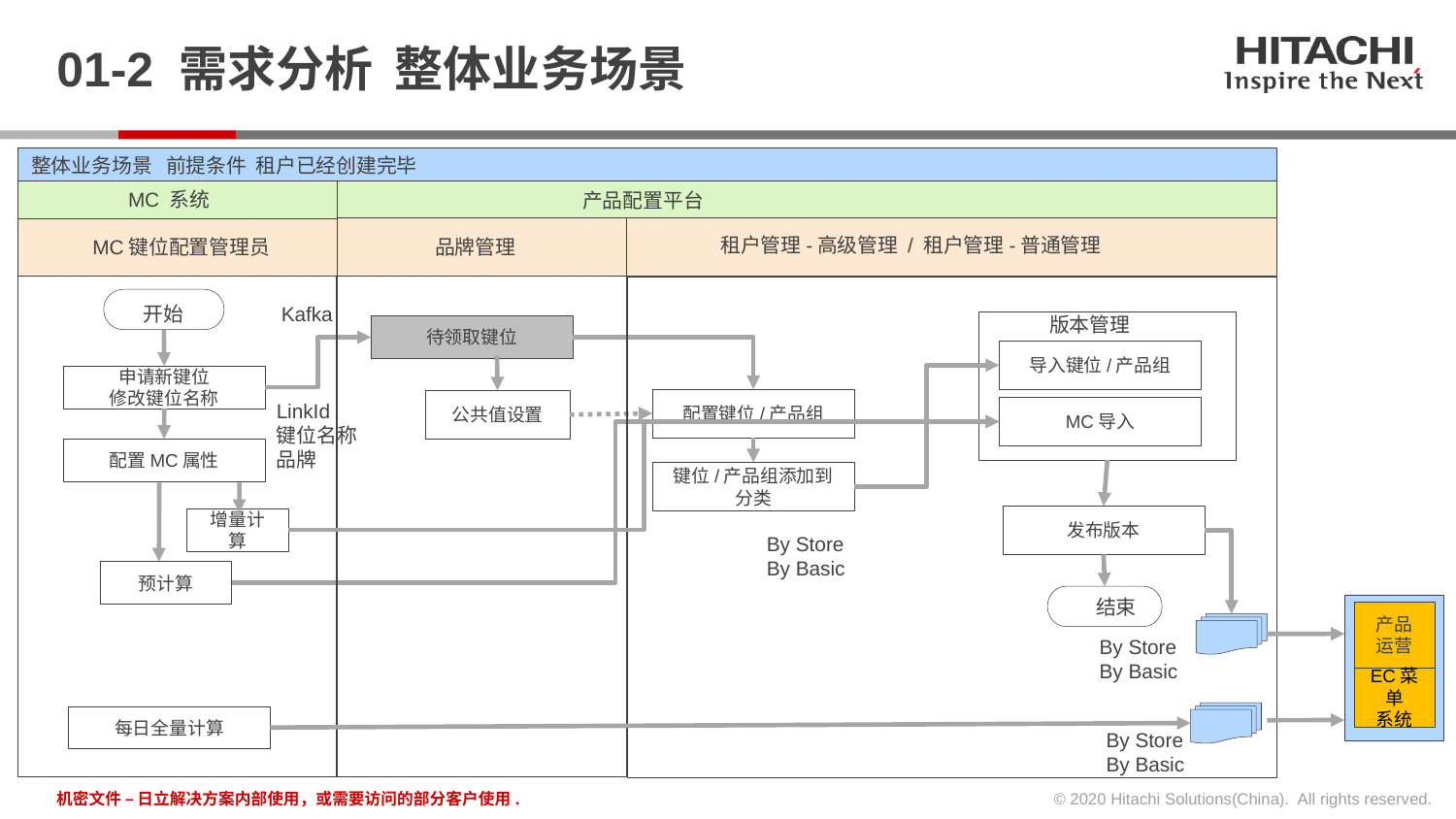

# 01-2 需求分析  整体业务场景
整体业务场景   前提条件  租户已经创建完毕

MC 系统
产品配置平台

 租户管理-高级管理 / 租户管理-普通管理
品牌管理
MC键位配置管理员
待领取键位

导入键位/产品组

申请新键位
修改键位名称

开始
Kafka
 版本管理
配置键位/产品组
MC导入
公共值设置
配置MC属性
键位/产品组添加到分类
LinkId
键位名称
品牌
发布版本
增量计算
预计算
By Store
By Basic

结束
产品
运营

每日全量计算
By Store
By Basic
EC菜单
系统

By Store
By Basic